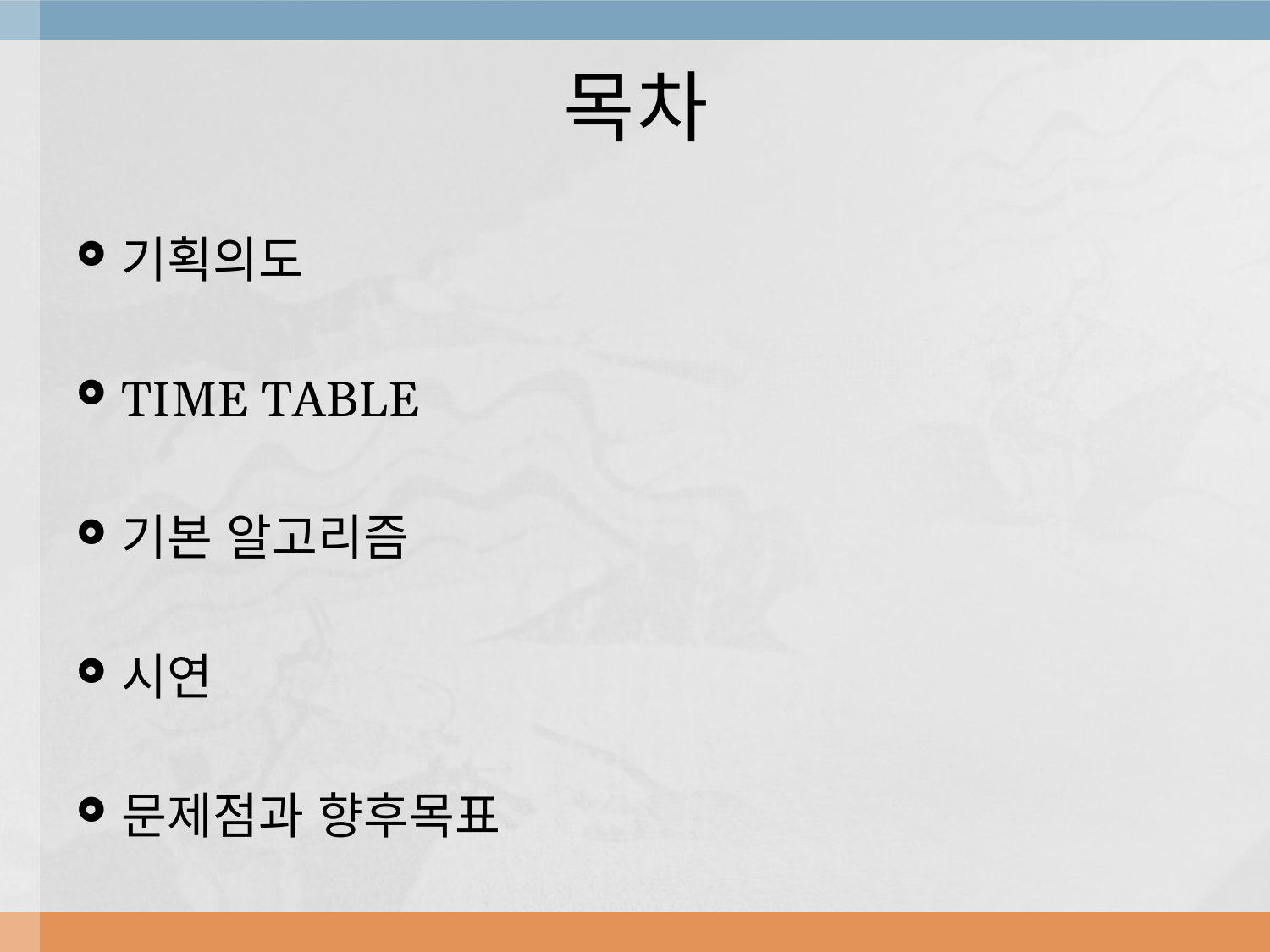

# 목차
기획의도

TIME TABLE

기본 알고리즘

시연

문제점과 향후목표